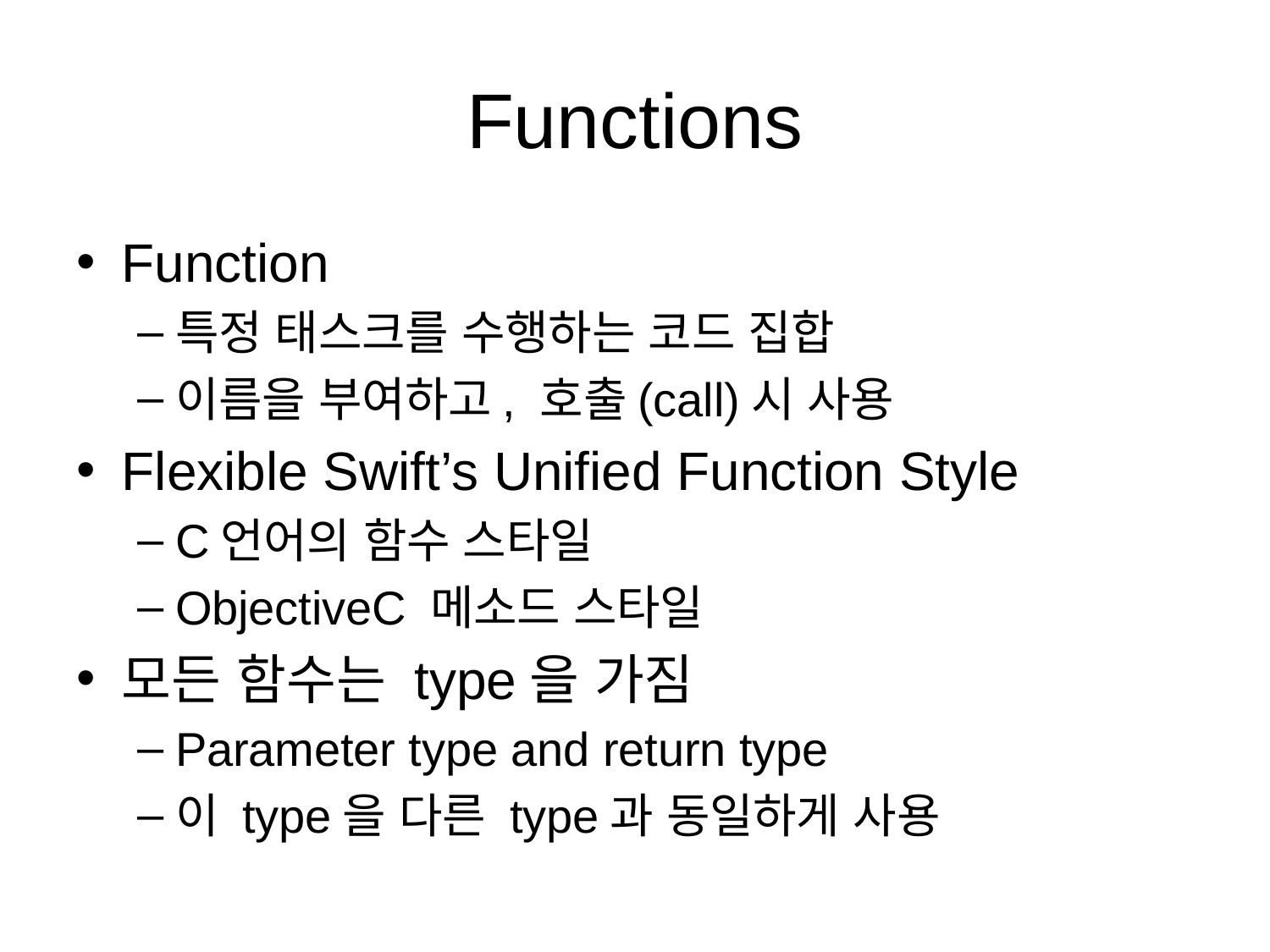

# Functions
Function
특정 태스크를 수행하는 코드 집합
이름을 부여하고, 호출(call)시 사용
Flexible Swift’s Unified Function Style
C언어의 함수 스타일
ObjectiveC 메소드 스타일
모든 함수는 type을 가짐
Parameter type and return type
이 type을 다른 type과 동일하게 사용